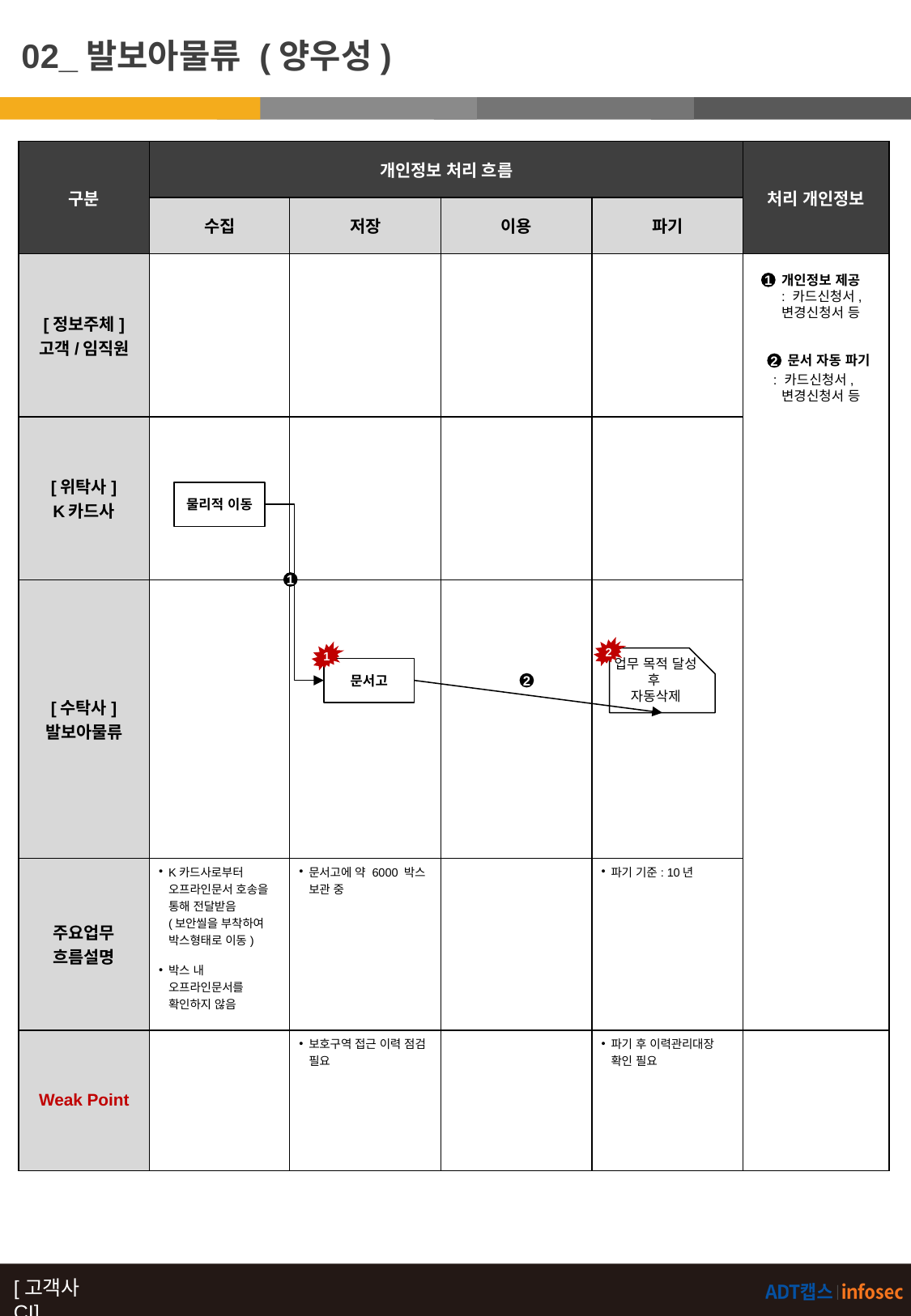

02_발보아물류 (양우성)
| 구분 | 개인정보 처리 흐름 |  |  |  | 처리 개인정보 |
| --- | --- | --- | --- | --- | --- |
|  | 수집 | 저장 | 이용 | 파기 |  |
| [정보주체] 고객/임직원 |  |  |  |  |  |
| [위탁사] K카드사 |  |  |  |  |  |
| [수탁사] 발보아물류 |  |  |  |  |  |
| 주요업무 흐름설명 | K카드사로부터 오프라인문서 호송을 통해 전달받음 (보안씰을 부착하여 박스형태로 이동) 박스 내 오프라인문서를 확인하지 않음 | 문서고에 약 6000 박스 보관 중 |  | 파기 기준: 10년 |  |
| Weak Point |  | 보호구역 접근 이력 점검 필요 |  | 파기 후 이력관리대장 확인 필요 |  |
개인정보 제공
: 카드신청서, 변경신청서 등
1
문서 자동 파기
2
: 카드신청서, 변경신청서 등

물리적 이동
1
2
1
업무 목적 달성 후
자동삭제
문서고
2